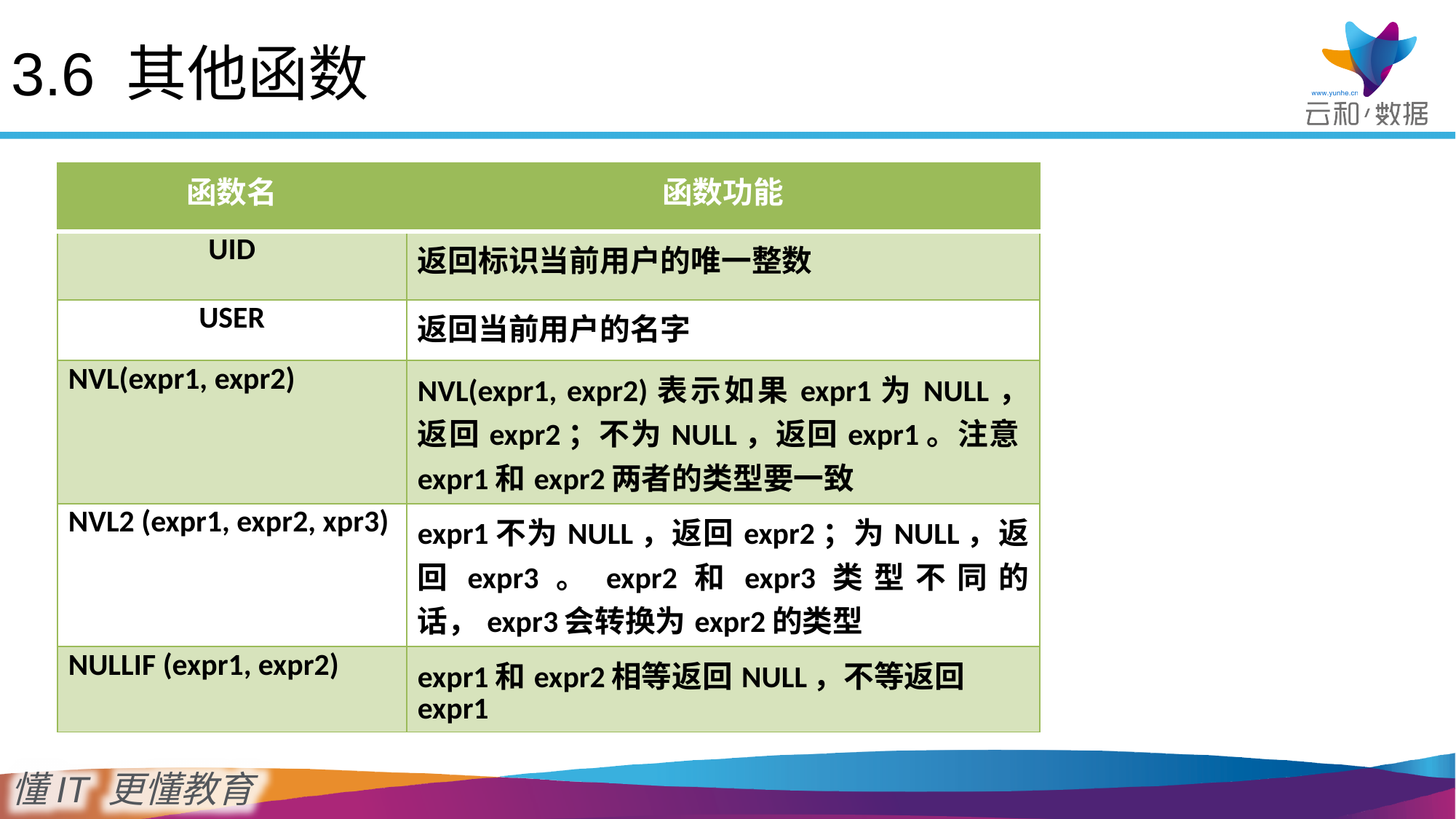

3.6 其他函数
| 函数名 | 函数功能 |
| --- | --- |
| UID | 返回标识当前用户的唯一整数 |
| USER | 返回当前用户的名字 |
| NVL(expr1, expr2) | NVL(expr1, expr2)表示如果expr1为NULL，返回expr2；不为NULL，返回expr1。注意expr1和expr2两者的类型要一致 |
| NVL2 (expr1, expr2, xpr3) | expr1不为NULL，返回expr2；为NULL，返回expr3。expr2和expr3类型不同的话，expr3会转换为expr2的类型 |
| NULLIF (expr1, expr2) | expr1和expr2相等返回NULL，不等返回expr1 |